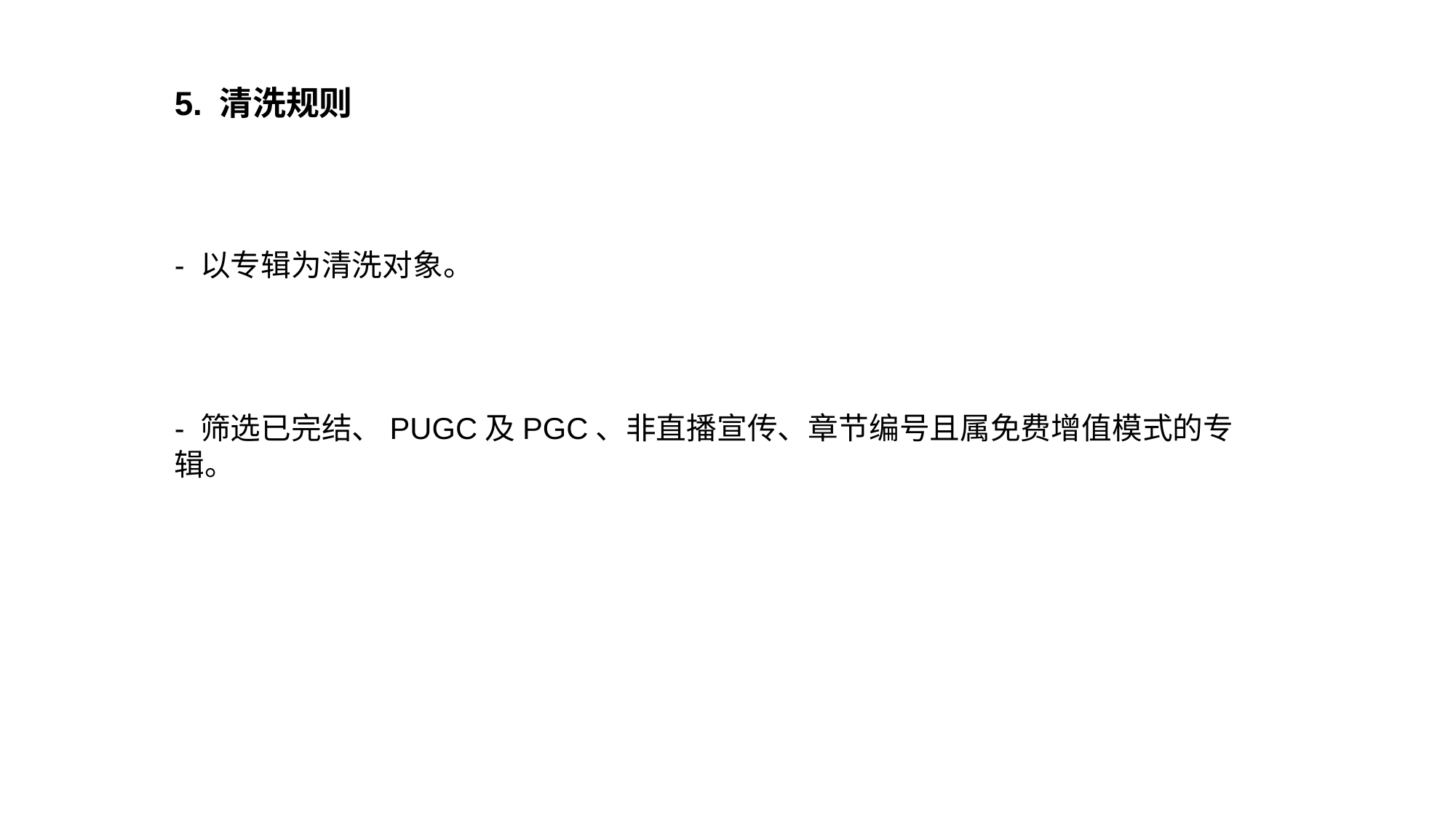

5. 清洗规则

- 以专辑为清洗对象。
- 筛选已完结、PUGC及PGC、非直播宣传、章节编号且属免费增值模式的专辑。